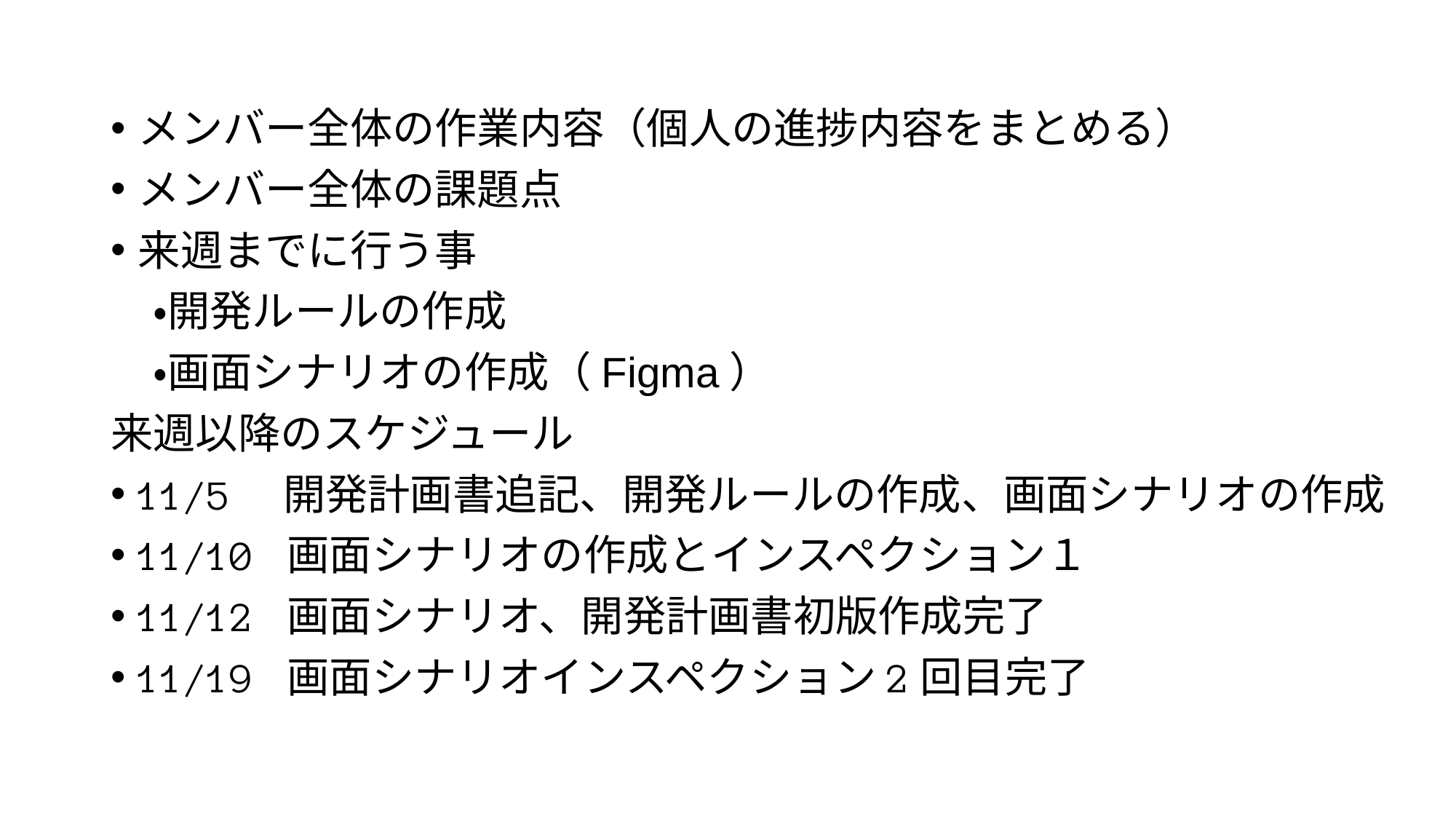

メンバー全体の作業内容（個人の進捗内容をまとめる）
メンバー全体の課題点
来週までに行う事
　・開発ルールの作成
　・画面シナリオの作成（Figma）
来週以降のスケジュール
11/5　開発計画書追記、開発ルールの作成、画面シナリオの作成
11/10 画面シナリオの作成とインスペクション１
11/12 画面シナリオ、開発計画書初版作成完了
11/19 画面シナリオインスペクション2回目完了